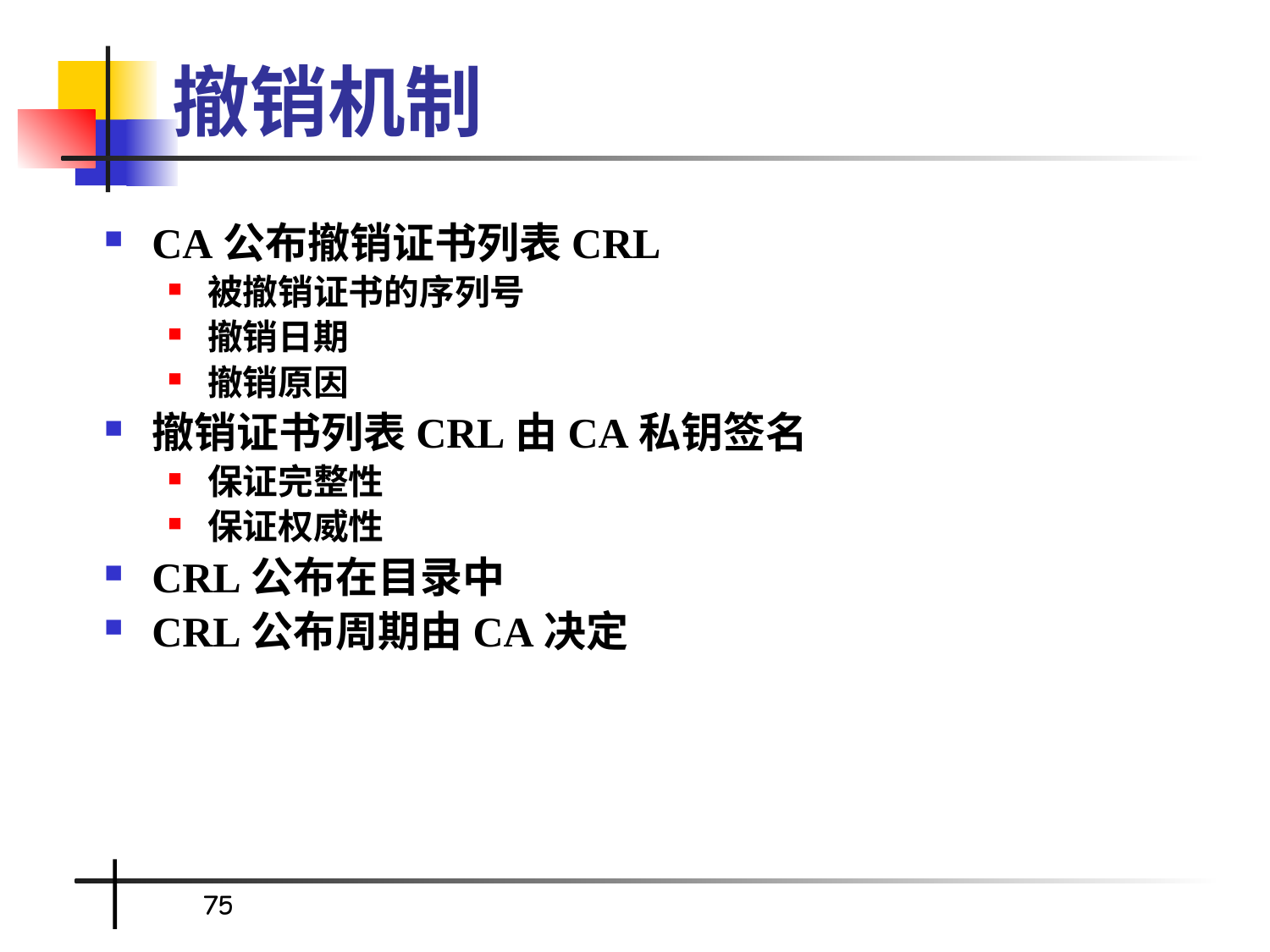

# 撤销机制
CA公布撤销证书列表CRL
被撤销证书的序列号
撤销日期
撤销原因
撤销证书列表CRL由CA私钥签名
保证完整性
保证权威性
CRL公布在目录中
CRL公布周期由CA决定
75